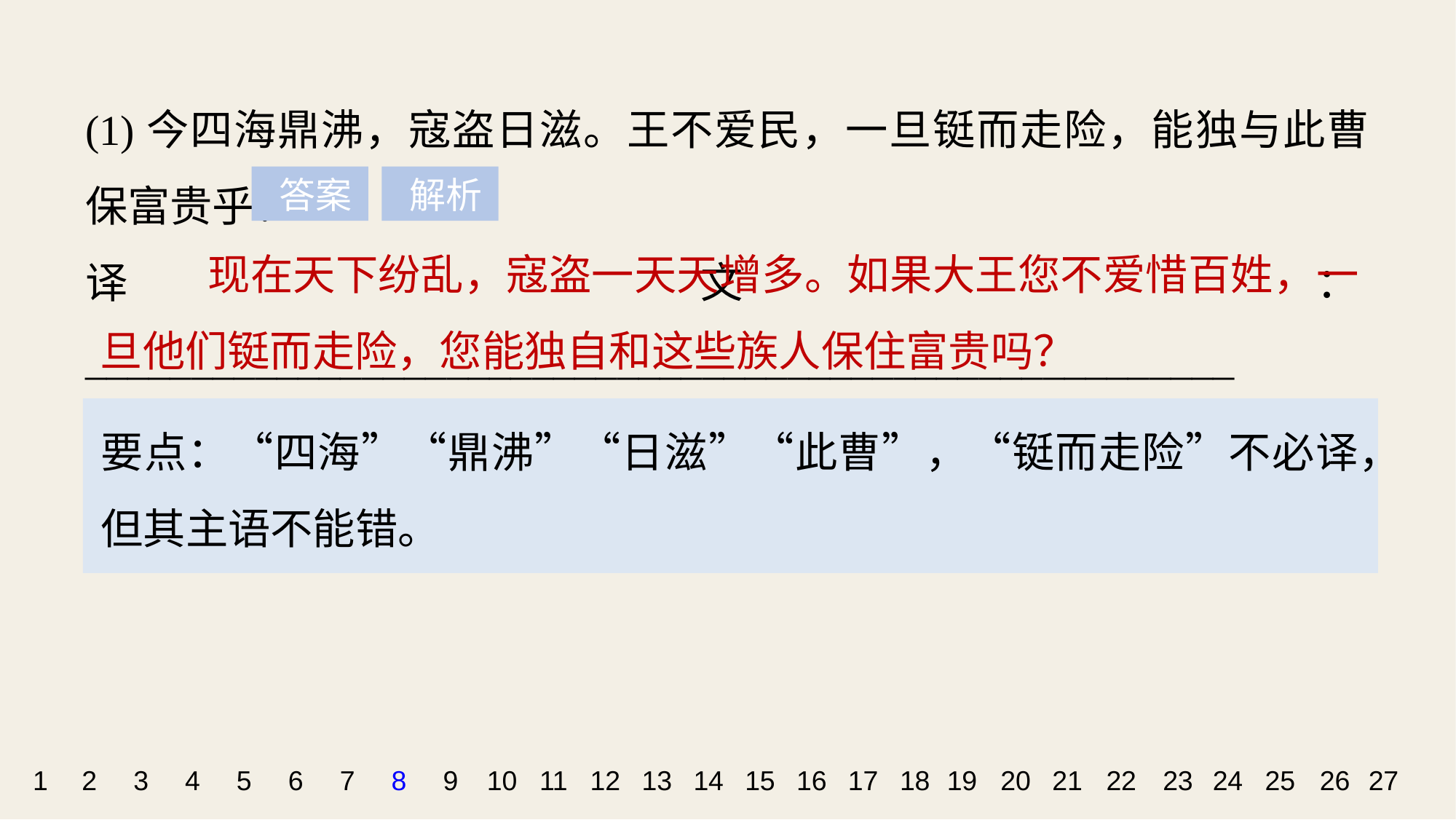

(1)今四海鼎沸，寇盗日滋。王不爱民，一旦铤而走险，能独与此曹保富贵乎？
译文：______________________________________________________
______________________________________________
 答案
 解析
          现在天下纷乱，寇盗一天天增多。如果大王您不爱惜百姓，一旦他们铤而走险，您能独自和这些族人保住富贵吗？
要点：“四海”“鼎沸”“日滋”“此曹”，“铤而走险”不必译，但其主语不能错。

1
2
3
4
5
6
7
8
9
10
11
12
13
14
15
16
17
18
19
20
21
22
23
24
25
26
27